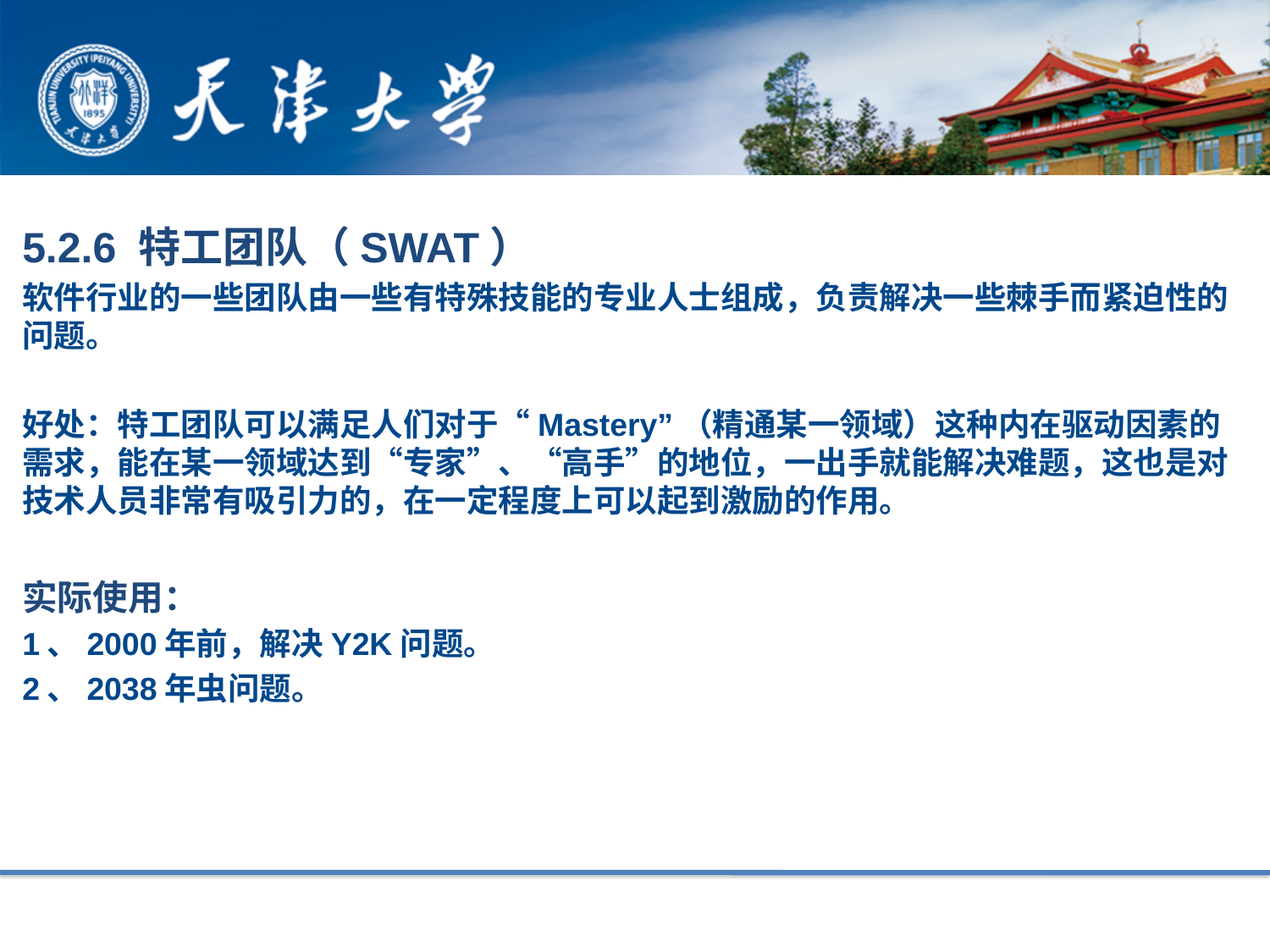

5.2.6 特工团队（SWAT）
软件行业的一些团队由一些有特殊技能的专业人士组成，负责解决一些棘手而紧迫性的问题。

好处：特工团队可以满足人们对于“Mastery”（精通某一领域）这种内在驱动因素的需求，能在某一领域达到“专家”、“高手”的地位，一出手就能解决难题，这也是对技术人员非常有吸引力的，在一定程度上可以起到激励的作用。

实际使用：
1、2000年前，解决Y2K问题。
2、2038年虫问题。